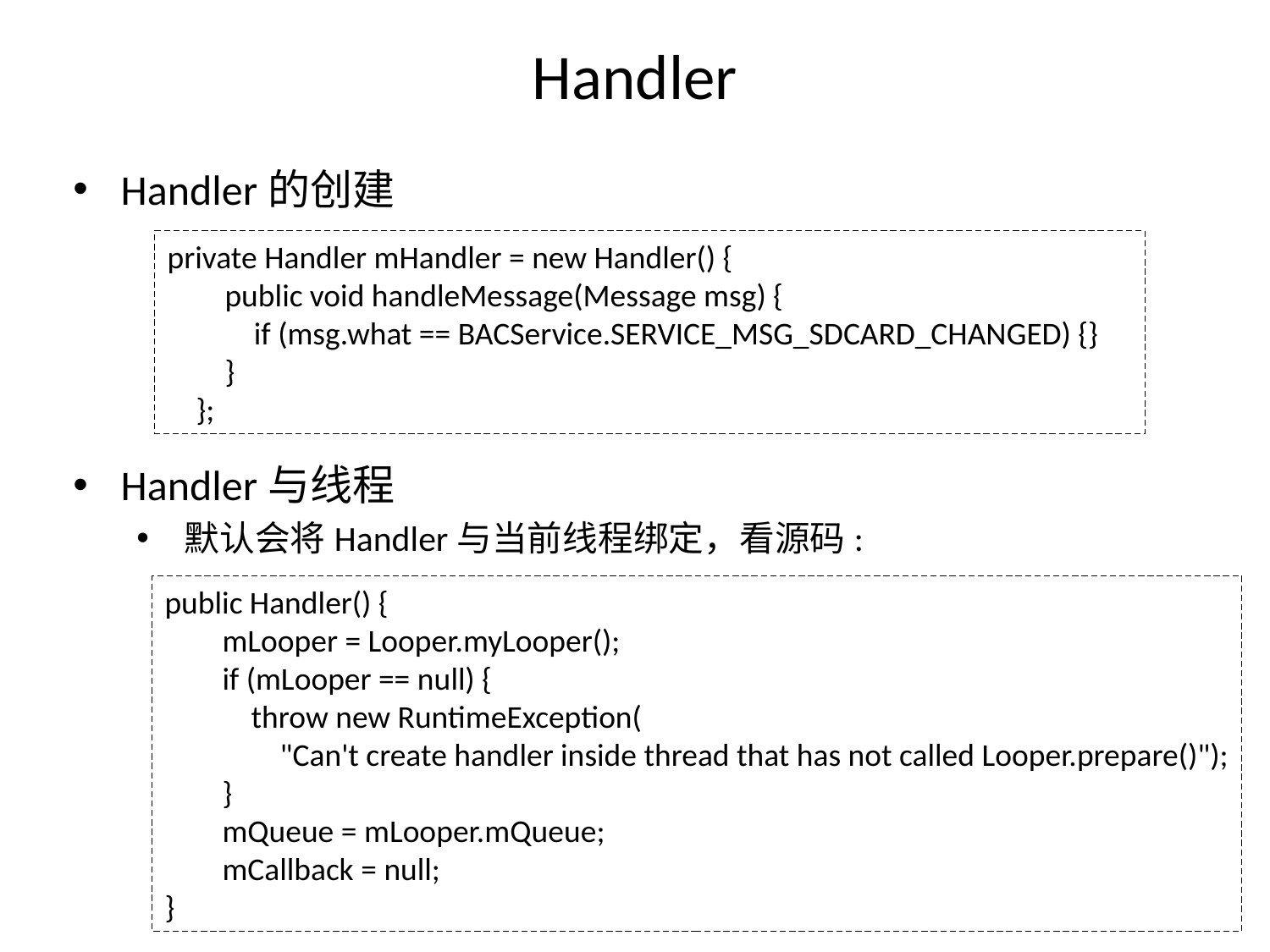

# Handler
Handler的创建

Handler与线程
默认会将Handler与当前线程绑定，看源码:

private Handler mHandler = new Handler() {
        public void handleMessage(Message msg) {
            if (msg.what == BACService.SERVICE_MSG_SDCARD_CHANGED) {}
        }
    };
public Handler() {
        mLooper = Looper.myLooper();
        if (mLooper == null) {
            throw new RuntimeException(
                "Can't create handler inside thread that has not called Looper.prepare()");
        }
        mQueue = mLooper.mQueue;
        mCallback = null;
}